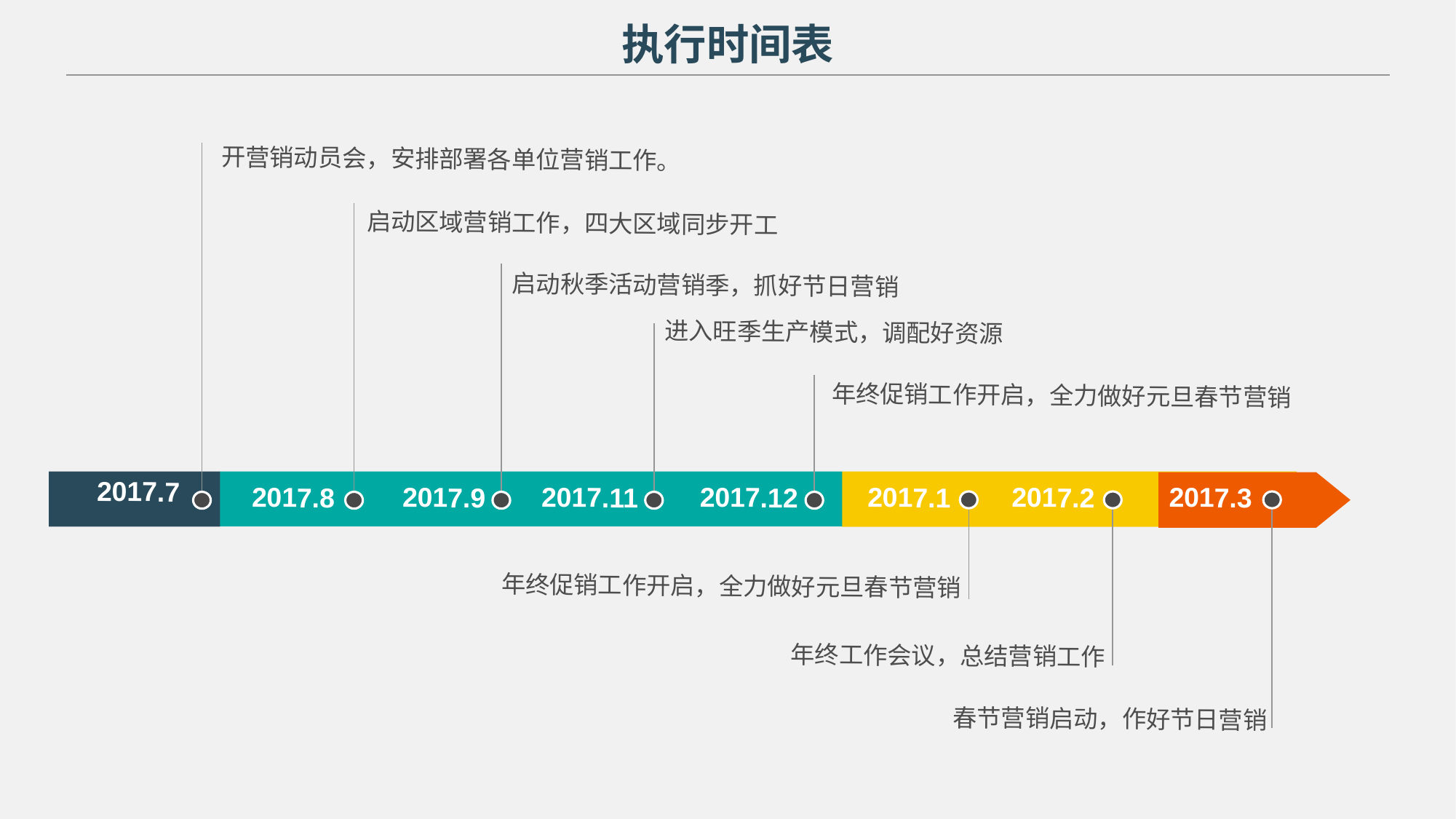

执行时间表
开营销动员会，安排部署各单位营销工作。

启动区域营销工作，四大区域同步开工

启动秋季活动营销季，抓好节日营销

进入旺季生产模式，调配好资源

年终促销工作开启，全力做好元旦春节营销

2017.8
2017.9
2017.11
2017.1
2017.2
2017.3
2017.12
2017.7

年终促销工作开启，全力做好元旦春节营销
年终工作会议，总结营销工作
春节营销启动，作好节日营销